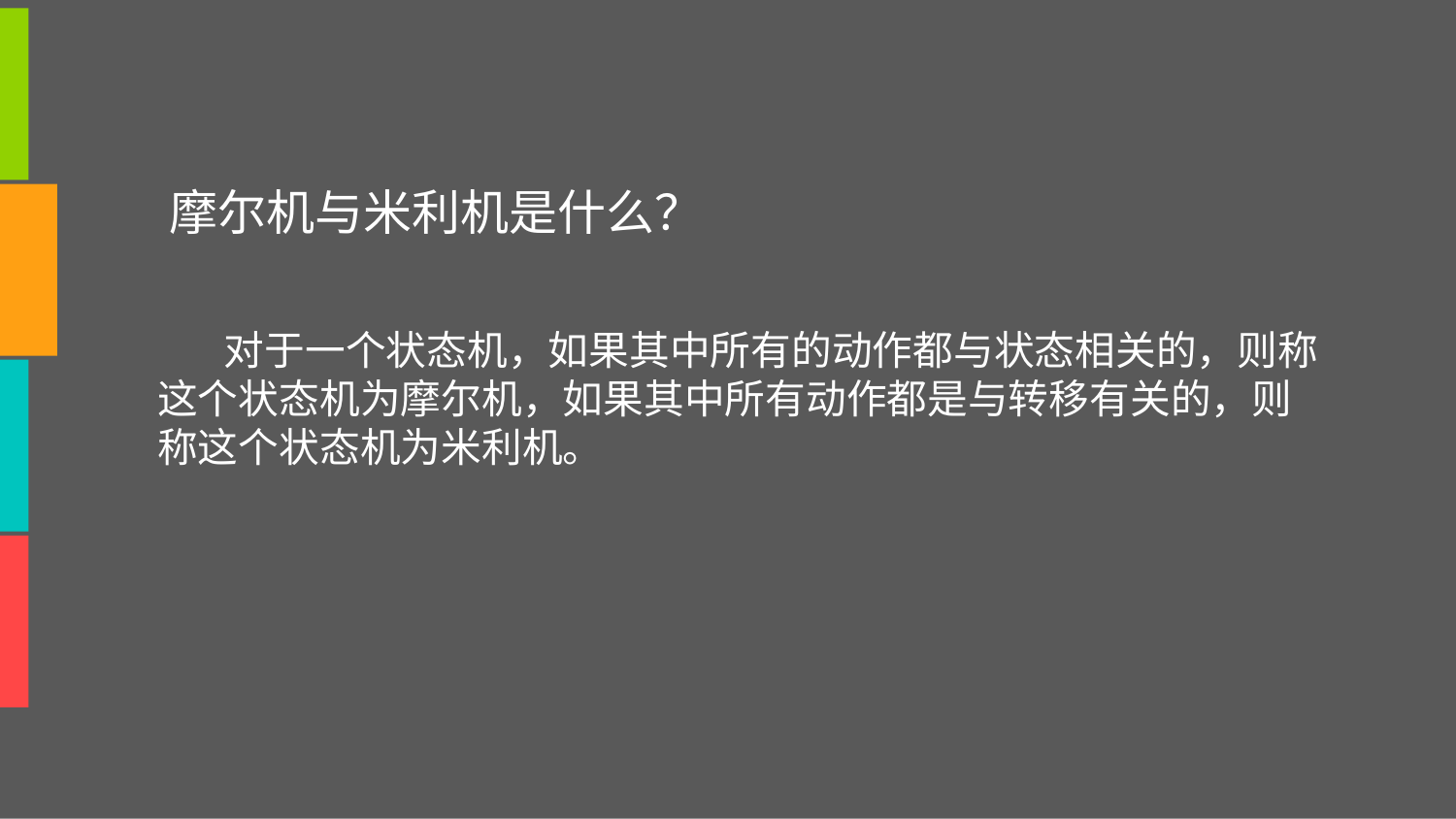

摩尔机与米利机是什么？

       对于一个状态机，如果其中所有的动作都与状态相关的，则称这个状态机为摩尔机，如果其中所有动作都是与转移有关的，则称这个状态机为米利机。